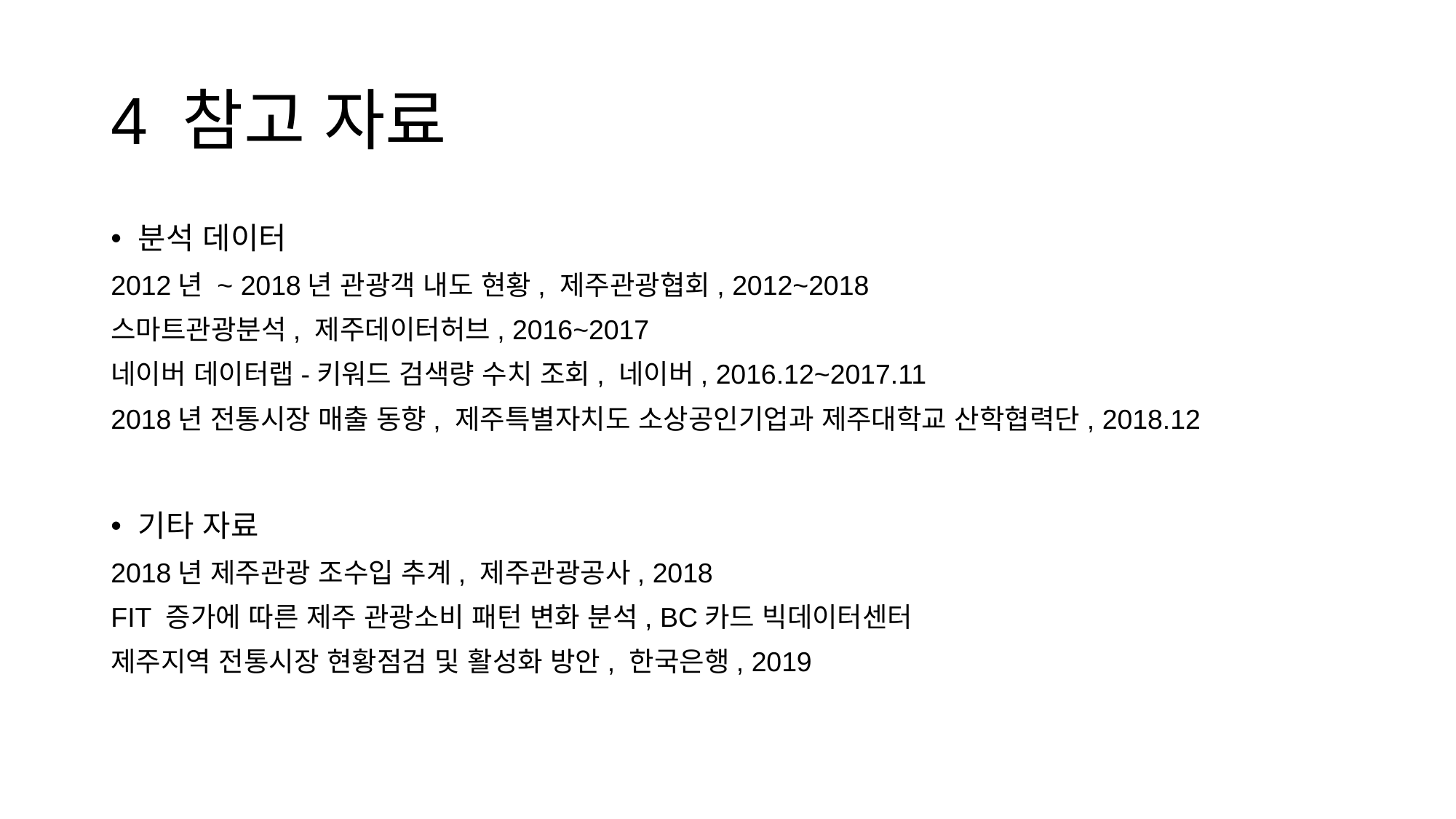

# 4 참고 자료
분석 데이터
2012년 ~ 2018년 관광객 내도 현황, 제주관광협회, 2012~2018
스마트관광분석, 제주데이터허브, 2016~2017
네이버 데이터랩-키워드 검색량 수치 조회, 네이버, 2016.12~2017.11
2018년 전통시장 매출 동향, 제주특별자치도 소상공인기업과 제주대학교 산학협력단, 2018.12

기타 자료
2018년 제주관광 조수입 추계, 제주관광공사, 2018
FIT 증가에 따른 제주 관광소비 패턴 변화 분석, BC카드 빅데이터센터
제주지역 전통시장 현황점검 및 활성화 방안, 한국은행, 2019